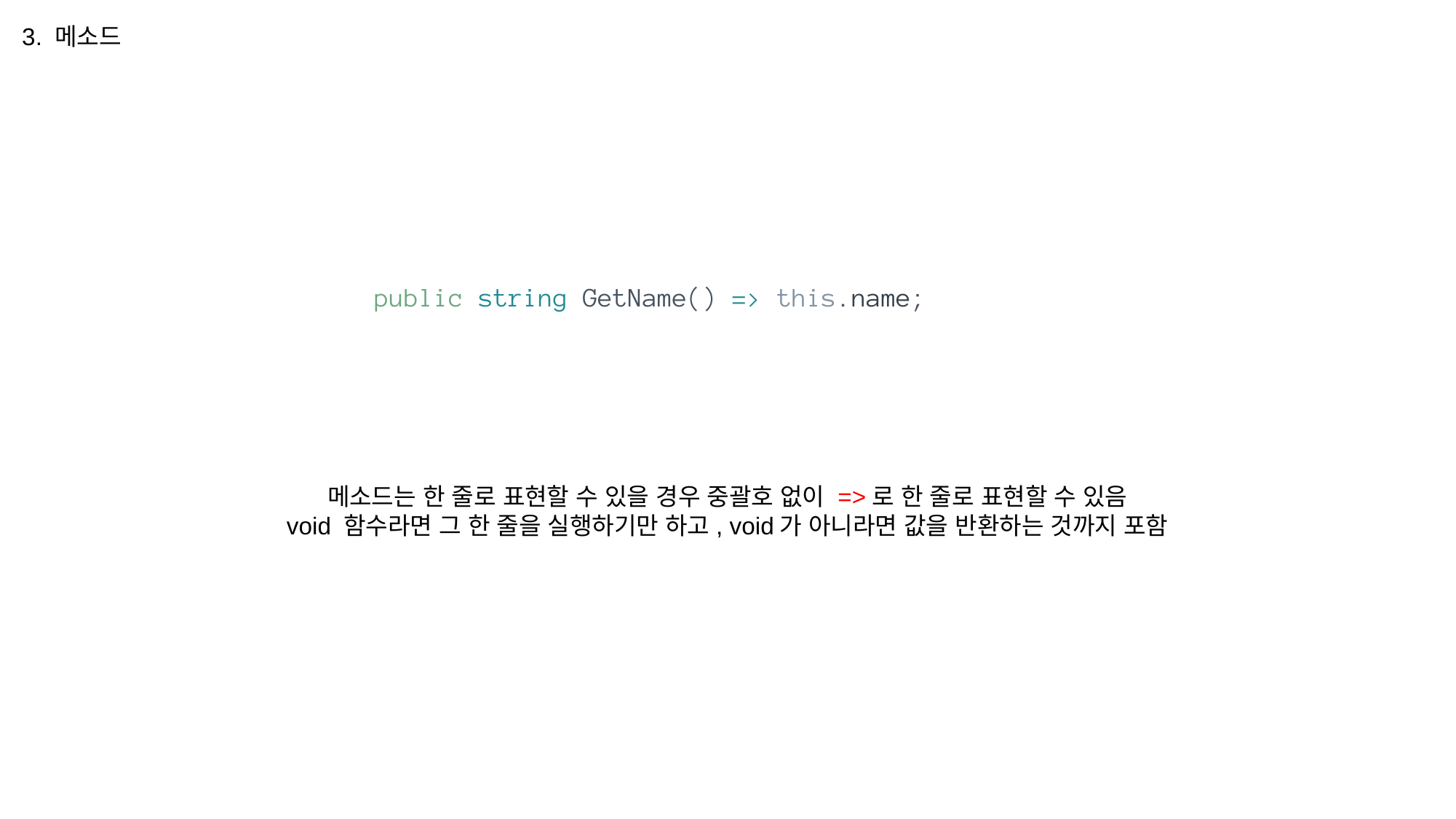

3. 메소드
public string GetName() => this.name;
메소드는 한 줄로 표현할 수 있을 경우 중괄호 없이 =>로 한 줄로 표현할 수 있음
void 함수라면 그 한 줄을 실행하기만 하고, void가 아니라면 값을 반환하는 것까지 포함